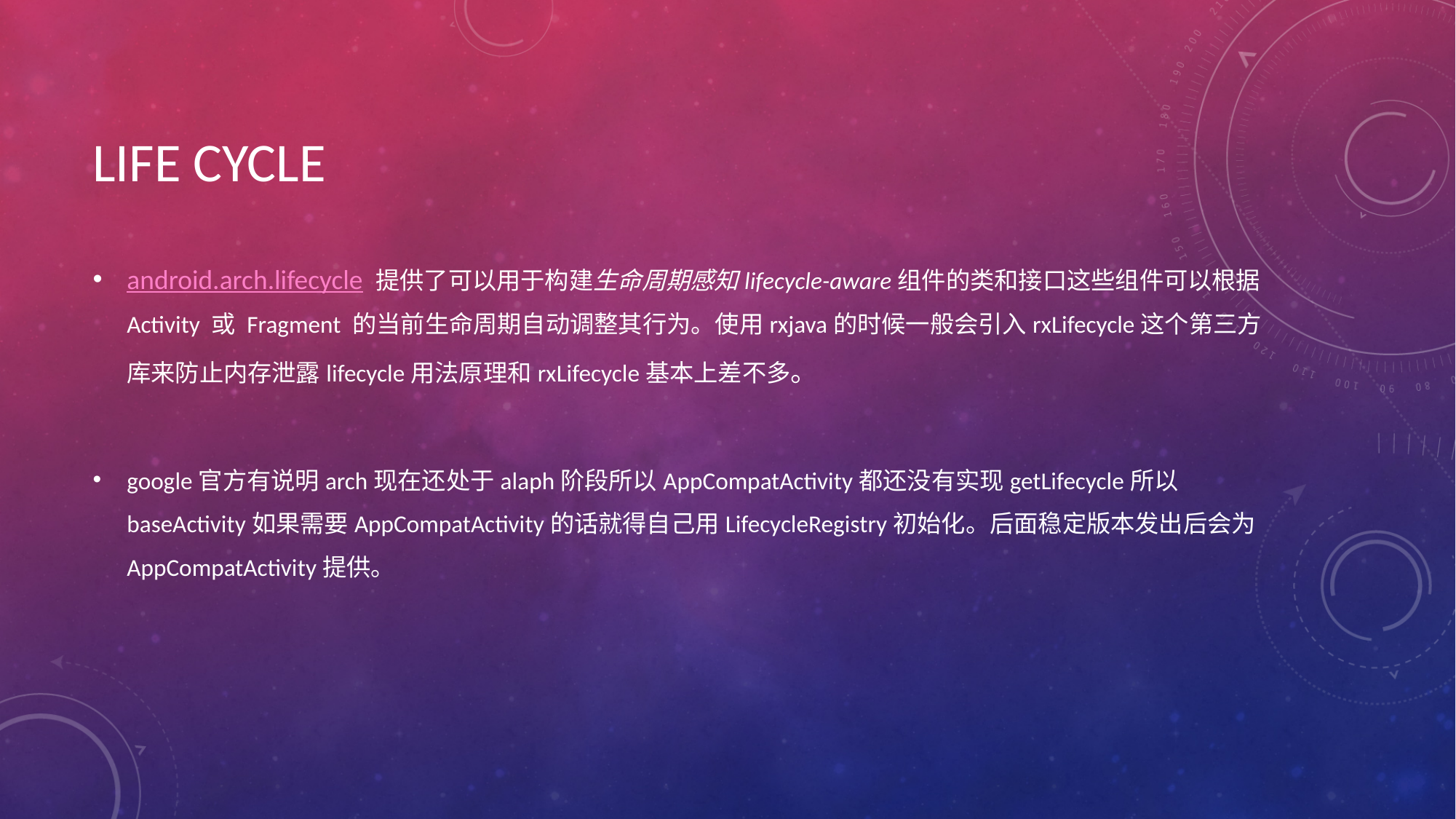

# Life Cycle
android.arch.lifecycle 提供了可以用于构建生命周期感知lifecycle-aware组件的类和接口这些组件可以根据 Activity 或 Fragment 的当前生命周期自动调整其行为。使用rxjava的时候一般会引入rxLifecycle这个第三方库来防止内存泄露lifecycle用法原理和rxLifecycle基本上差不多。

google官方有说明arch现在还处于alaph阶段所以AppCompatActivity都还没有实现getLifecycle所以baseActivity如果需要AppCompatActivity的话就得自己用LifecycleRegistry初始化。后面稳定版本发出后会为AppCompatActivity提供。